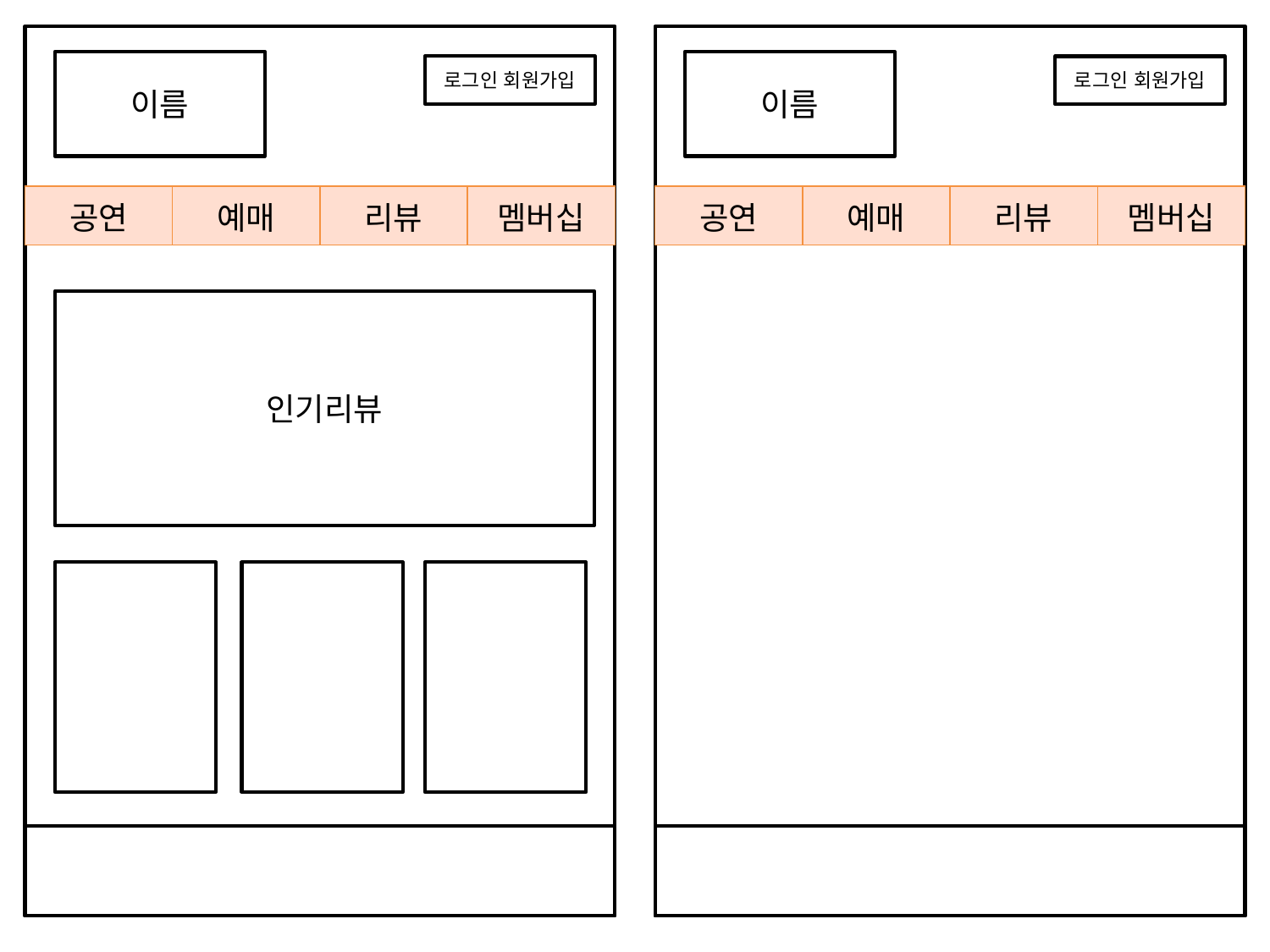

이름
이름
로그인 회원가입
로그인 회원가입
| 공연 | 예매 | 리뷰 | 멤버십 |
| --- | --- | --- | --- |
| 공연 | 예매 | 리뷰 | 멤버십 |
| --- | --- | --- | --- |
인기리뷰